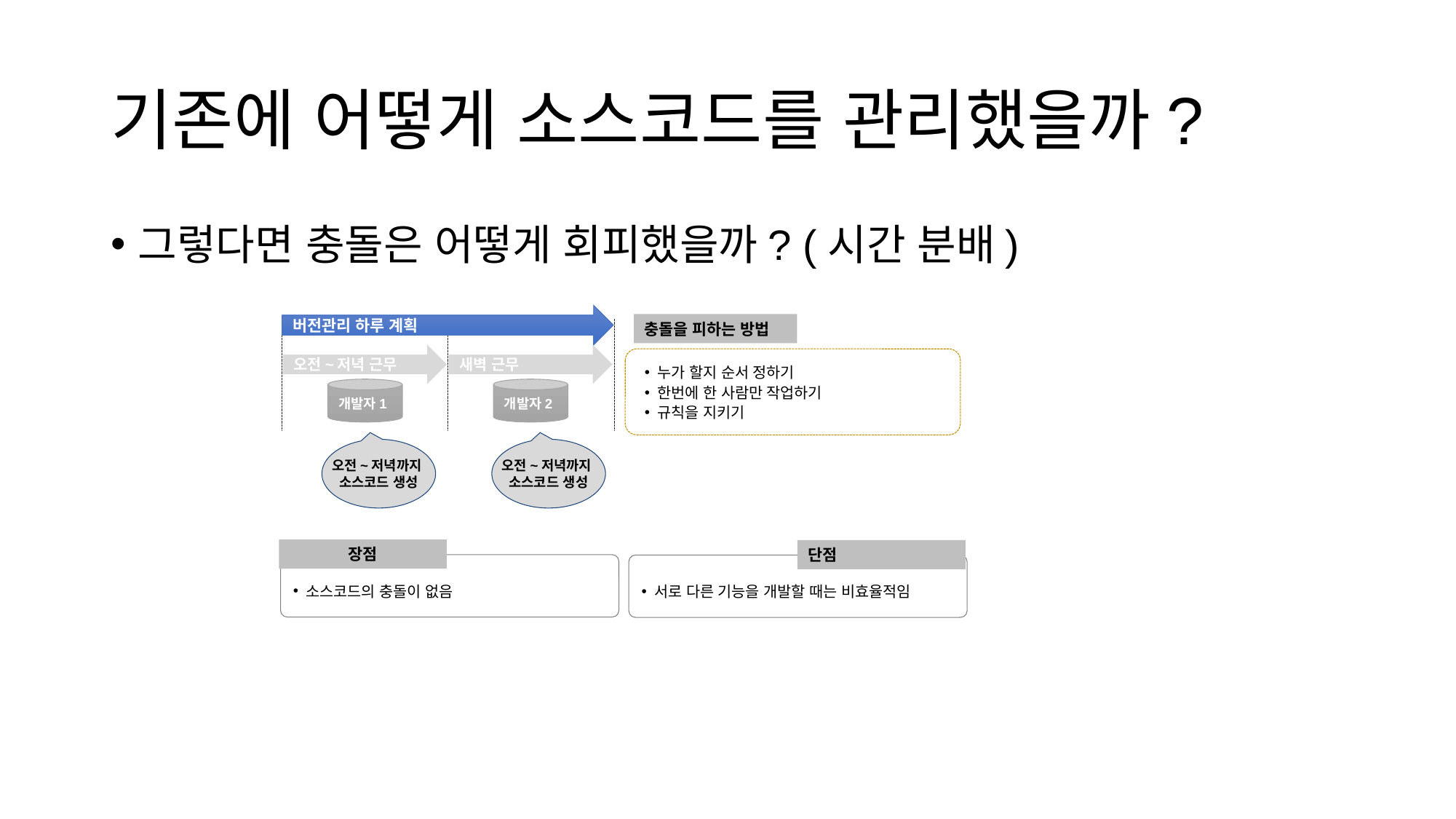

# 기존에 어떻게 소스코드를 관리했을까?
그렇다면 충돌은 어떻게 회피했을까? (시간 분배)
버전관리 하루 계획
충돌을 피하는 방법
오전~저녁 근무
새벽 근무
개발자1
개발자2

누가 할지 순서 정하기
한번에 한 사람만 작업하기
규칙을 지키기
오전~저녁까지
소스코드 생성
오전~저녁까지
소스코드 생성
장점
단점

소스코드의 충돌이 없음

서로 다른 기능을 개발할 때는 비효율적임